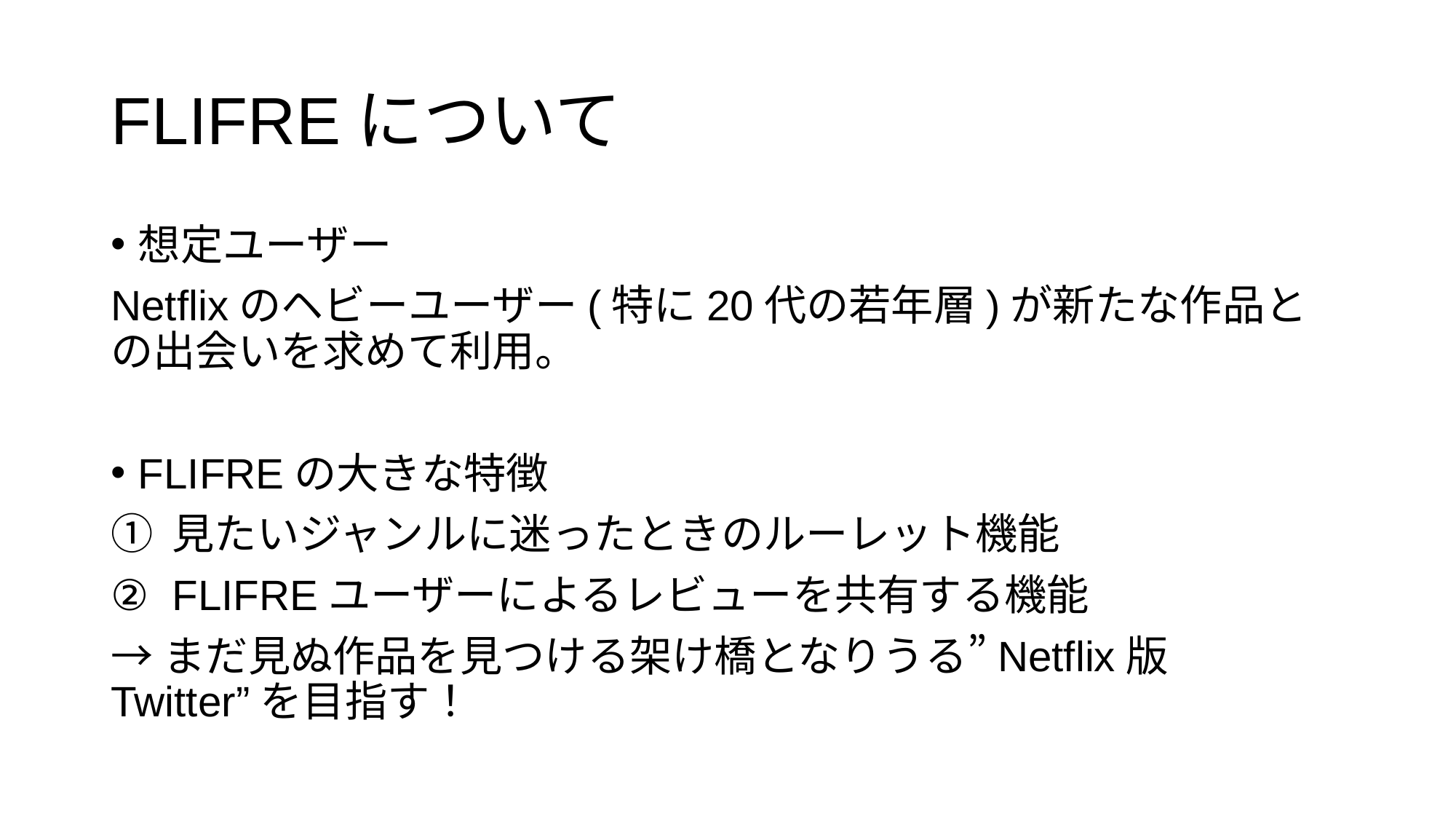

# FLIFREについて
想定ユーザー
Netflixのヘビーユーザー(特に20代の若年層)が新たな作品との出会いを求めて利用。

FLIFREの大きな特徴
見たいジャンルに迷ったときのルーレット機能
FLIFREユーザーによるレビューを共有する機能
→まだ見ぬ作品を見つける架け橋となりうる”Netflix版Twitter”を目指す！